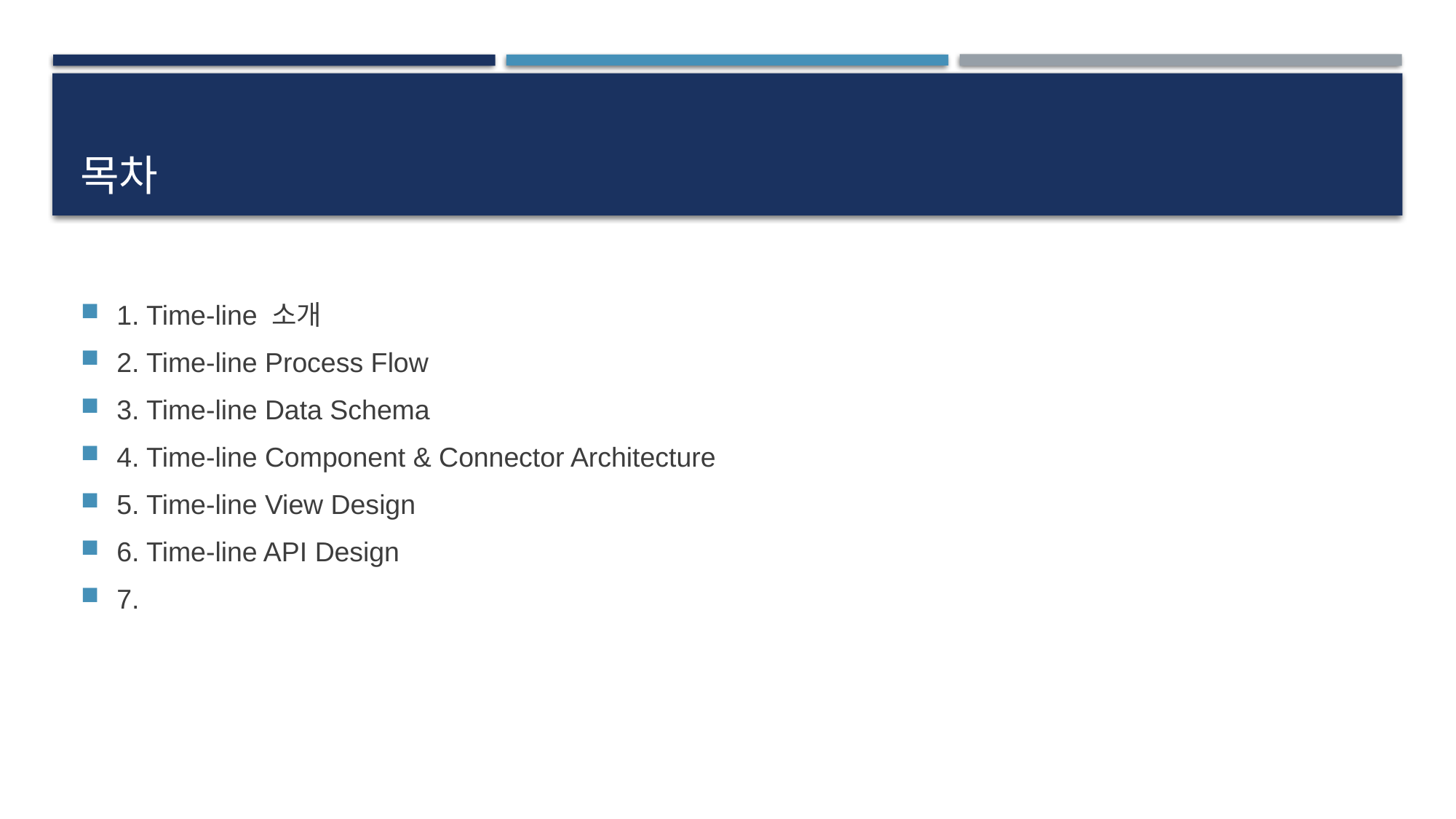

# 목차
1. Time-line 소개
2. Time-line Process Flow
3. Time-line Data Schema
4. Time-line Component & Connector Architecture
5. Time-line View Design
6. Time-line API Design
7.